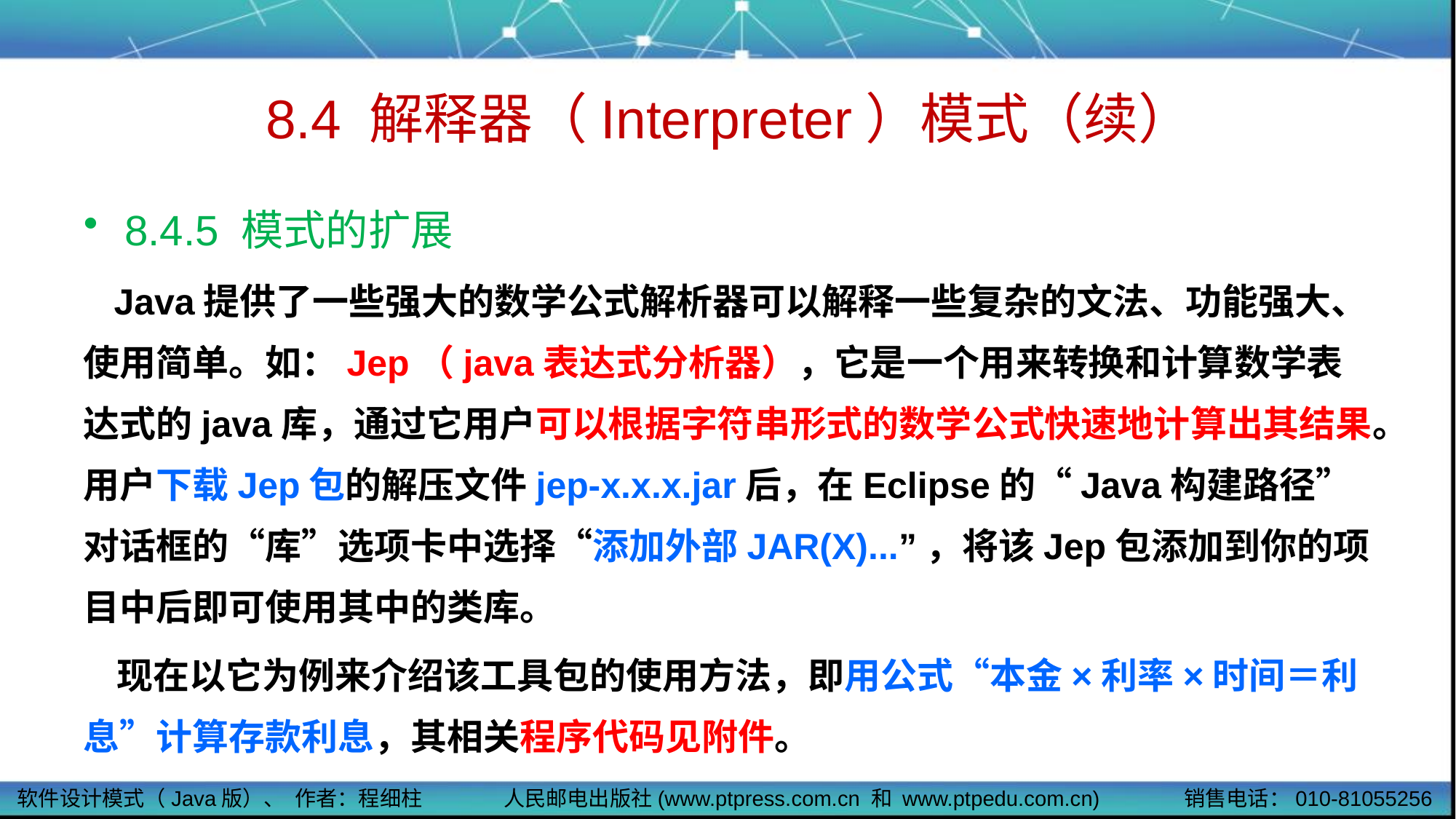

# 8.4 解释器（Interpreter）模式（续）
8.4.5 模式的扩展
   Java提供了一些强大的数学公式解析器可以解释一些复杂的文法、功能强大、使用简单。如：Jep（java表达式分析器），它是一个用来转换和计算数学表达式的java库，通过它用户可以根据字符串形式的数学公式快速地计算出其结果。用户下载Jep包的解压文件jep-x.x.x.jar后，在Eclipse的“Java构建路径”对话框的“库”选项卡中选择“添加外部JAR(X)...”，将该Jep包添加到你的项目中后即可使用其中的类库。
   现在以它为例来介绍该工具包的使用方法，即用公式“本金×利率×时间＝利息”计算存款利息，其相关程序代码见附件。
软件设计模式（Java版）、  作者：程细柱
人民邮电出版社(www.ptpress.com.cn 和 www.ptpedu.com.cn)
销售电话：010-81055256